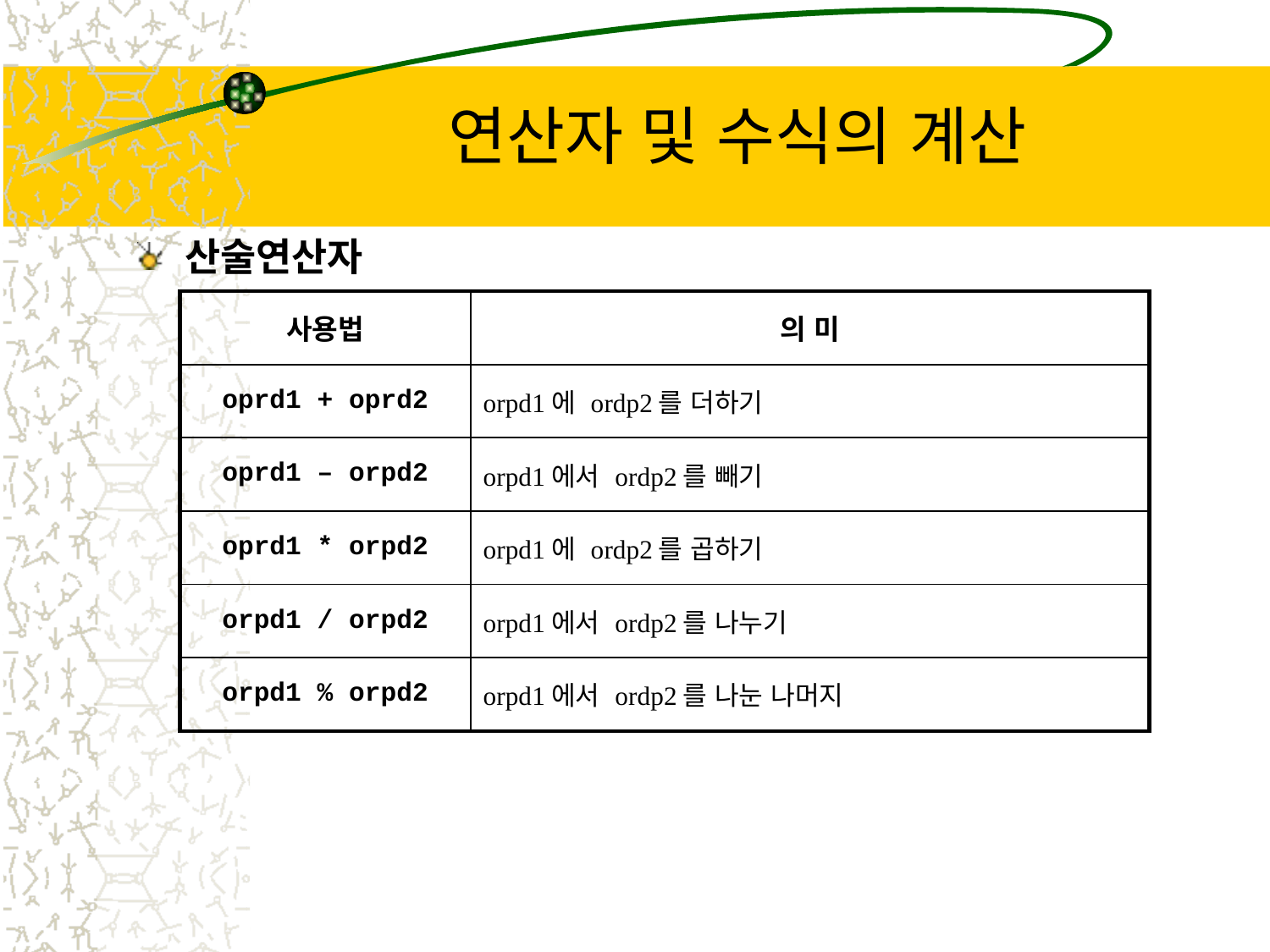

# 연산자 및 수식의 계산
산술연산자
| 사용법 | 의 미 |
| --- | --- |
| oprd1 + oprd2 | orpd1에 ordp2를 더하기 |
| oprd1 – orpd2 | orpd1에서 ordp2를 빼기 |
| oprd1 \* orpd2 | orpd1에 ordp2를 곱하기 |
| orpd1 / orpd2 | orpd1에서 ordp2를 나누기 |
| orpd1 % orpd2 | orpd1에서 ordp2를 나눈 나머지 |